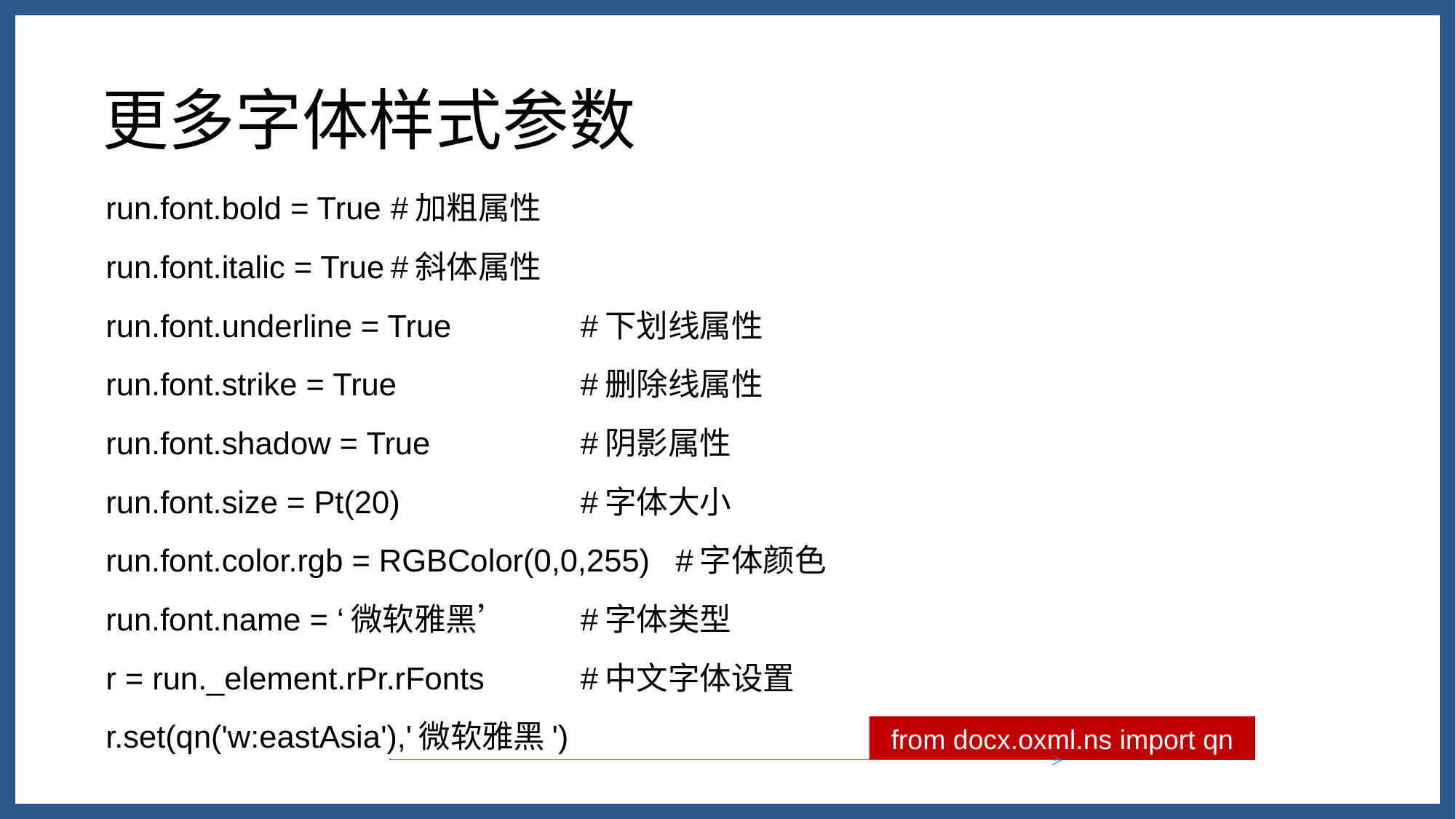

更多字体样式参数
		run.font.bold = True			#加粗属性
		run.font.italic = True			#斜体属性
		run.font.underline = True			#下划线属性
		run.font.strike = True			#删除线属性
		run.font.shadow = True			#阴影属性
		run.font.size = Pt(20)			#字体大小
		run.font.color.rgb = RGBColor(0,0,255)	#字体颜色
		run.font.name = ‘微软雅黑’		#字体类型
		r = run._element.rPr.rFonts		#中文字体设置
		r.set(qn('w:eastAsia'),'微软雅黑')
from docx.oxml.ns import qn